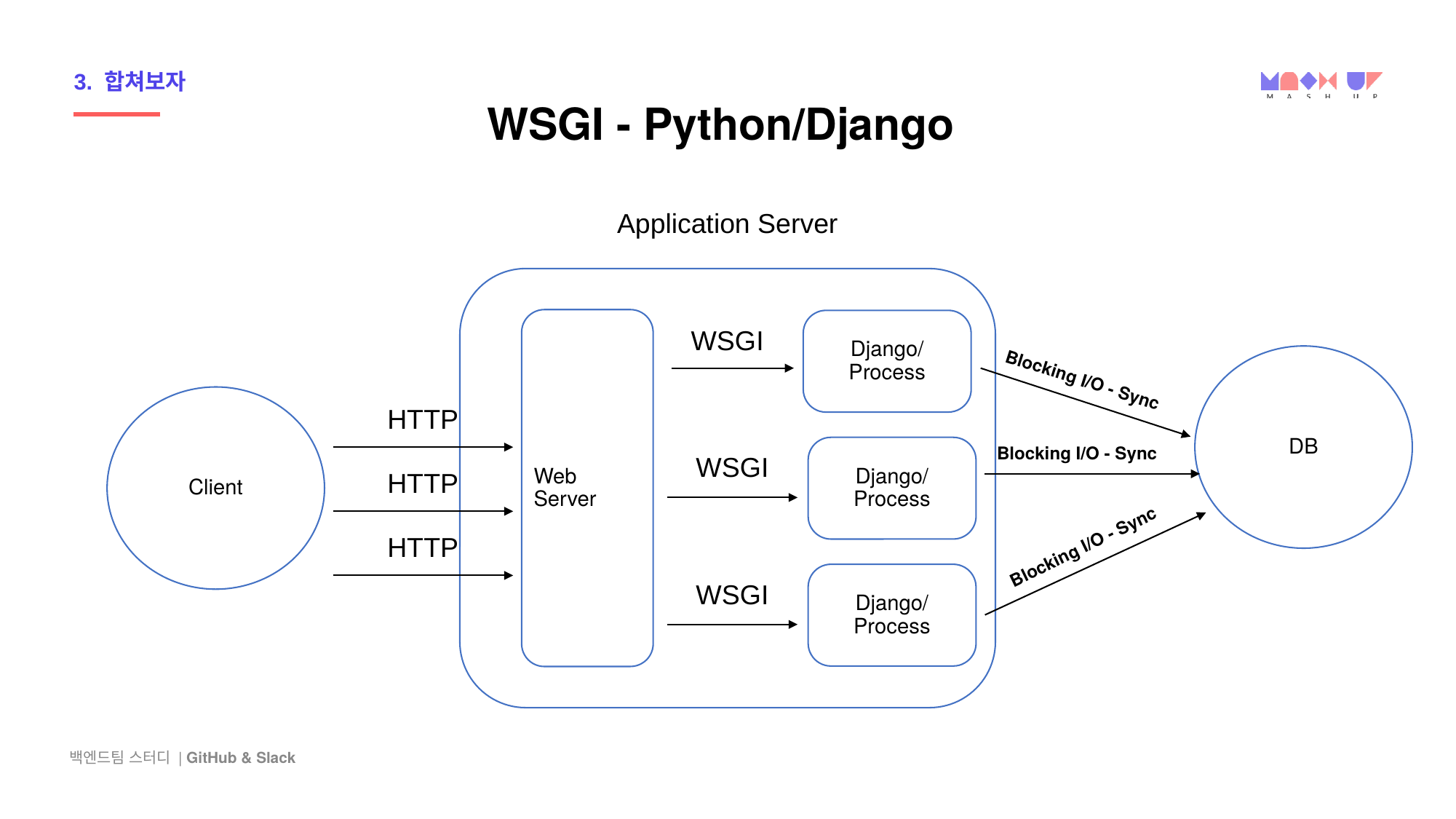

# 3. 합쳐보자
WSGI - Python/Django
Application Server

Web Server
Django/Process
WSGI
DB

Blocking I/O - Sync
Client
HTTP
Django/Process
Blocking I/O - Sync
WSGI

HTTP

HTTP
Blocking I/O - Sync
Django/Process
WSGI

36